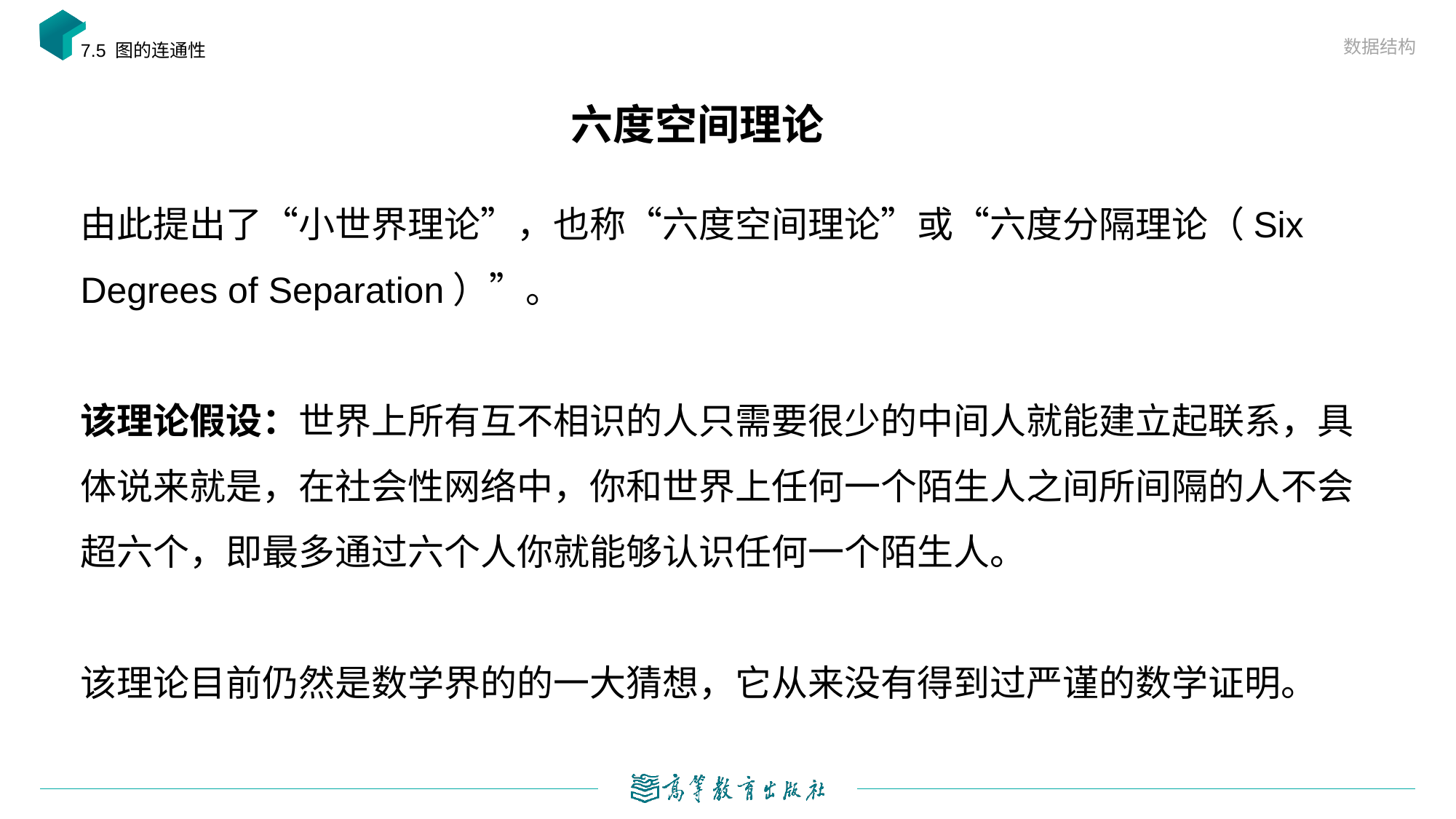

数据结构
7.5 图的连通性

# 六度空间理论
由此提出了“小世界理论”，也称“六度空间理论”或“六度分隔理论（Six Degrees of Separation）”。

该理论假设：世界上所有互不相识的人只需要很少的中间人就能建立起联系，具体说来就是，在社会性网络中，你和世界上任何一个陌生人之间所间隔的人不会超六个，即最多通过六个人你就能够认识任何一个陌生人。

该理论目前仍然是数学界的的一大猜想，它从来没有得到过严谨的数学证明。